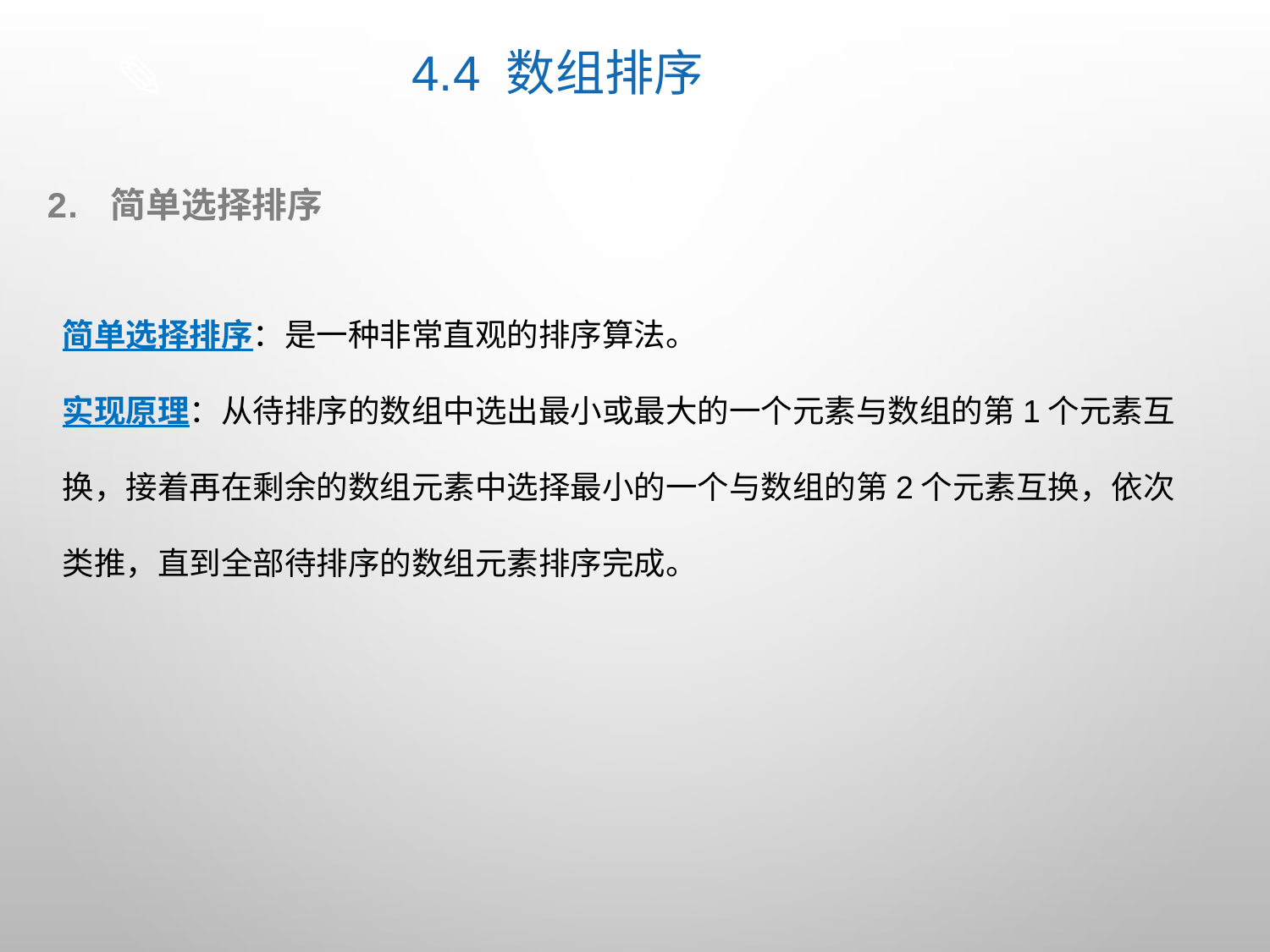

# 4.4 数组排序
简单选择排序
简单选择排序：是一种非常直观的排序算法。
实现原理：从待排序的数组中选出最小或最大的一个元素与数组的第1个元素互换，接着再在剩余的数组元素中选择最小的一个与数组的第2个元素互换，依次类推，直到全部待排序的数组元素排序完成。